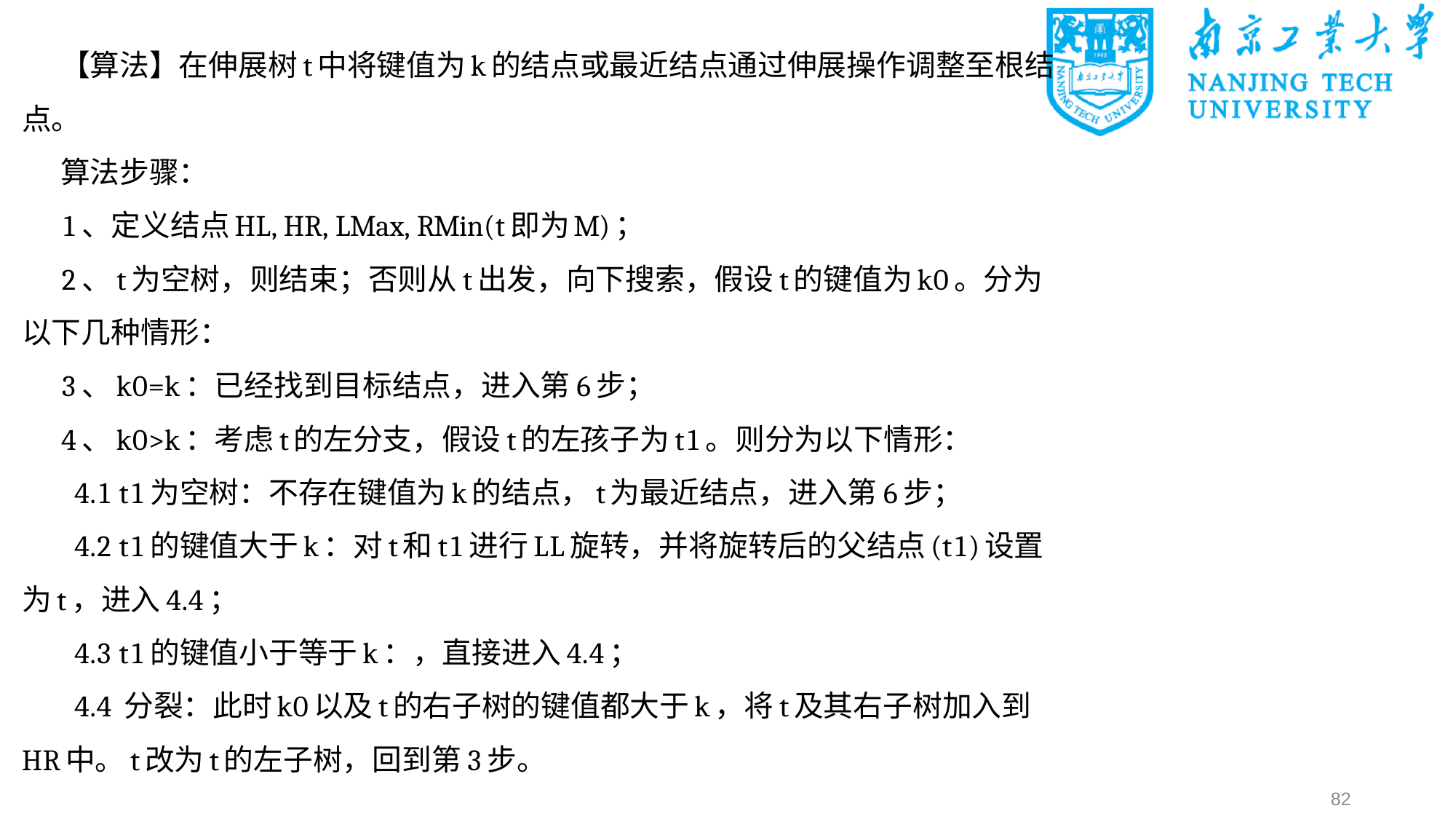

【算法】在伸展树t中将键值为k的结点或最近结点通过伸展操作调整至根结点。
算法步骤：
1、定义结点HL, HR, LMax, RMin(t即为M)；
2、t为空树，则结束；否则从t出发，向下搜索，假设t的键值为k0。分为以下几种情形：
3、k0=k：已经找到目标结点，进入第6步；
4、k0>k：考虑t的左分支，假设t的左孩子为t1。则分为以下情形：
  4.1 t1为空树：不存在键值为k的结点，t为最近结点，进入第6步；
  4.2 t1的键值大于k：对t和t1进行LL旋转，并将旋转后的父结点(t1)设置为t，进入4.4；
  4.3 t1的键值小于等于k：，直接进入4.4；
  4.4 分裂：此时k0以及t的右子树的键值都大于k，将t及其右子树加入到HR中。t改为t的左子树，回到第3步。
82